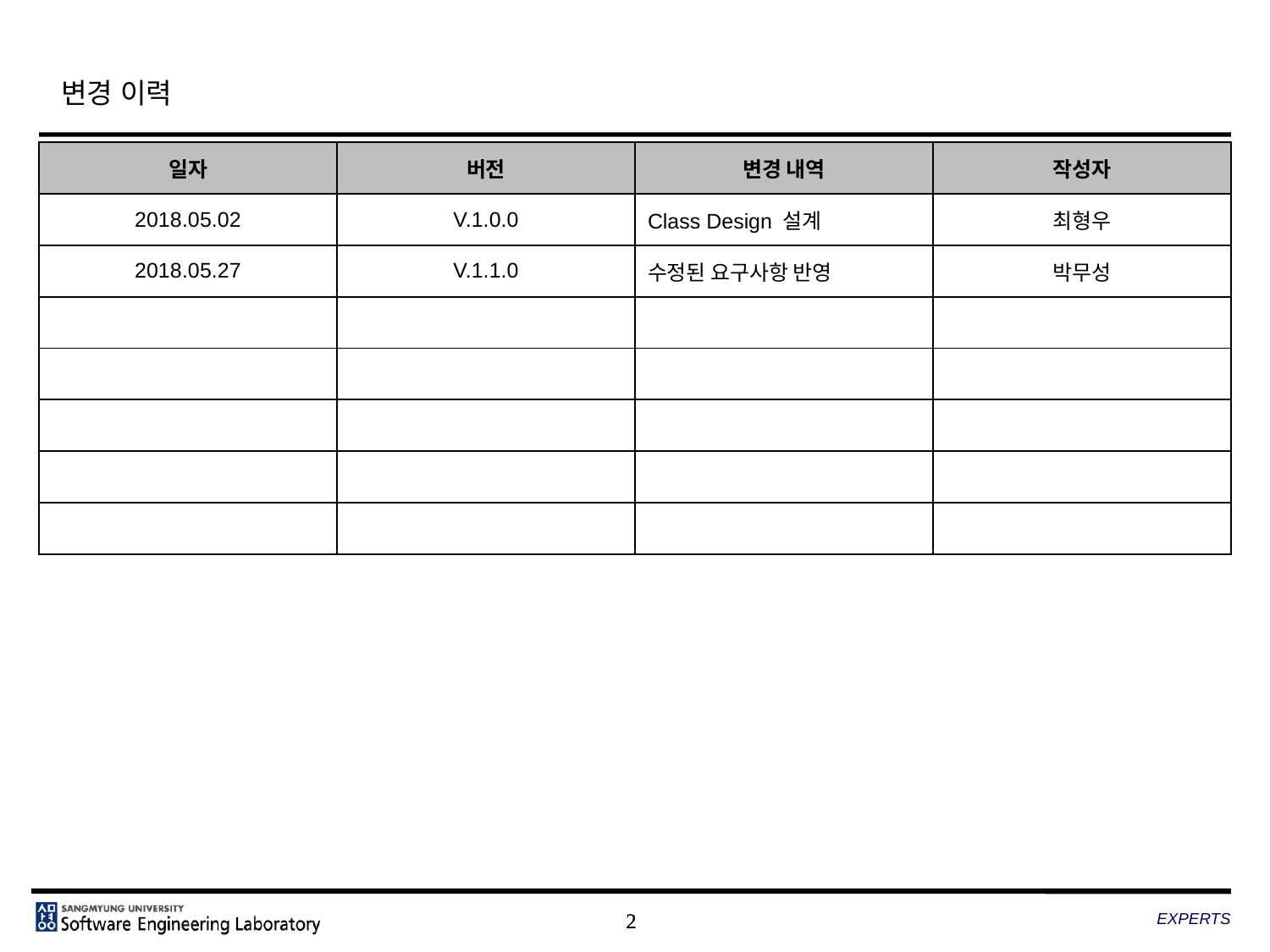

# 변경 이력
| 일자 | 버전 | 변경 내역 | 작성자 |
| --- | --- | --- | --- |
| 2018.05.02 | V.1.0.0 | Class Design 설계 | 최형우 |
| 2018.05.27 | V.1.1.0 | 수정된 요구사항 반영 | 박무성 |
|  |  |  |  |
|  |  |  |  |
|  |  |  |  |
|  |  |  |  |
|  |  |  |  |
EXPERTS